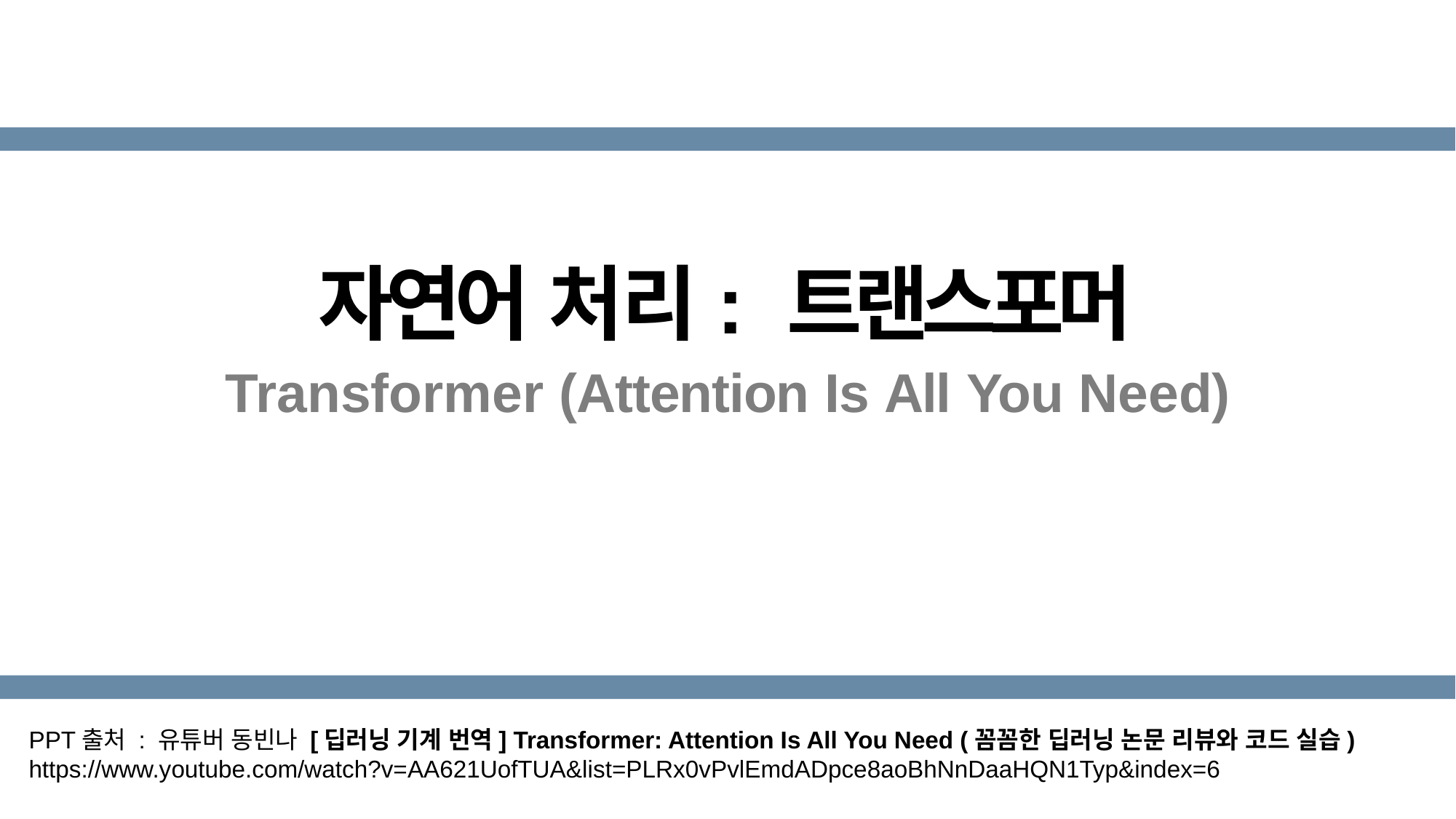

# 자연어 처리: 트랜스포머
Transformer (Attention Is All You Need)

PPT출처 : 유튜버 동빈나 [딥러닝 기계 번역] Transformer: Attention Is All You Need (꼼꼼한 딥러닝 논문 리뷰와 코드 실습)
https://www.youtube.com/watch?v=AA621UofTUA&list=PLRx0vPvlEmdADpce8aoBhNnDaaHQN1Typ&index=6